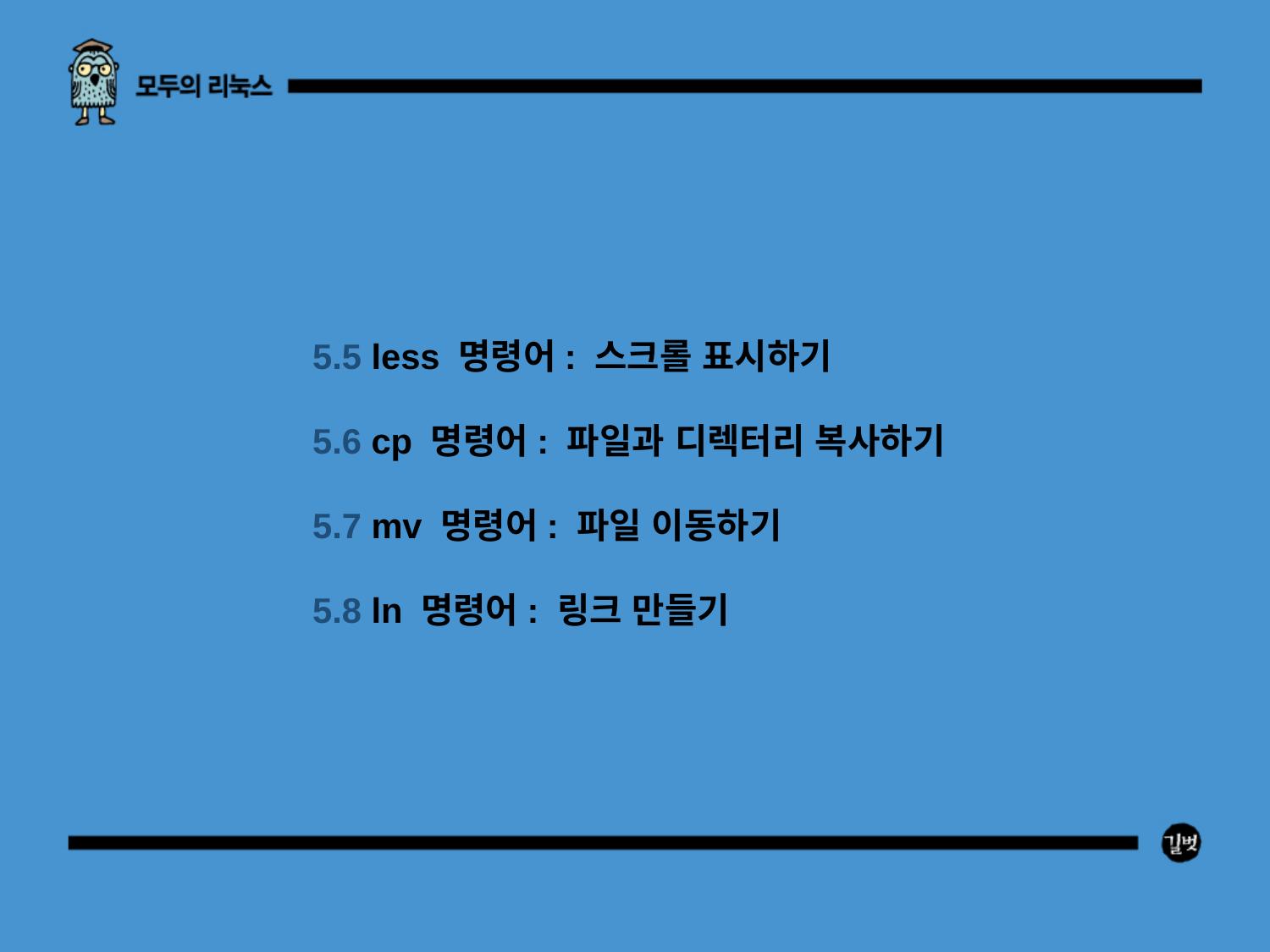

5.5 less 명령어: 스크롤 표시하기
5.6 cp 명령어: 파일과 디렉터리 복사하기
5.7 mv 명령어: 파일 이동하기
5.8 ln 명령어: 링크 만들기